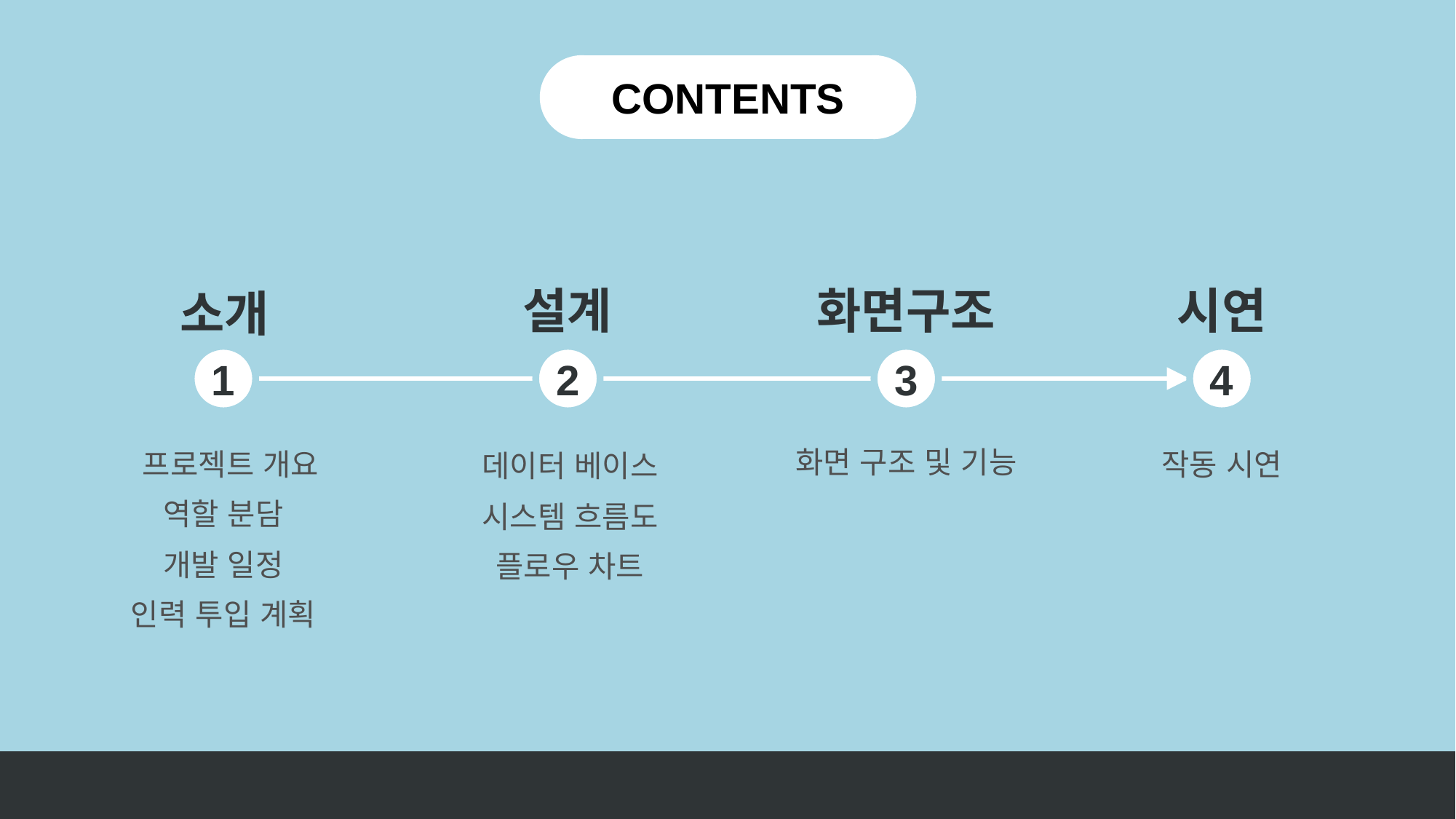

CONTENTS
설계
시연
화면구조
소개
1
2
3
4
화면 구조 및 기능
프로젝트 개요
작동 시연
데이터 베이스
역할 분담
시스템 흐름도
개발 일정
플로우 차트
인력 투입 계획